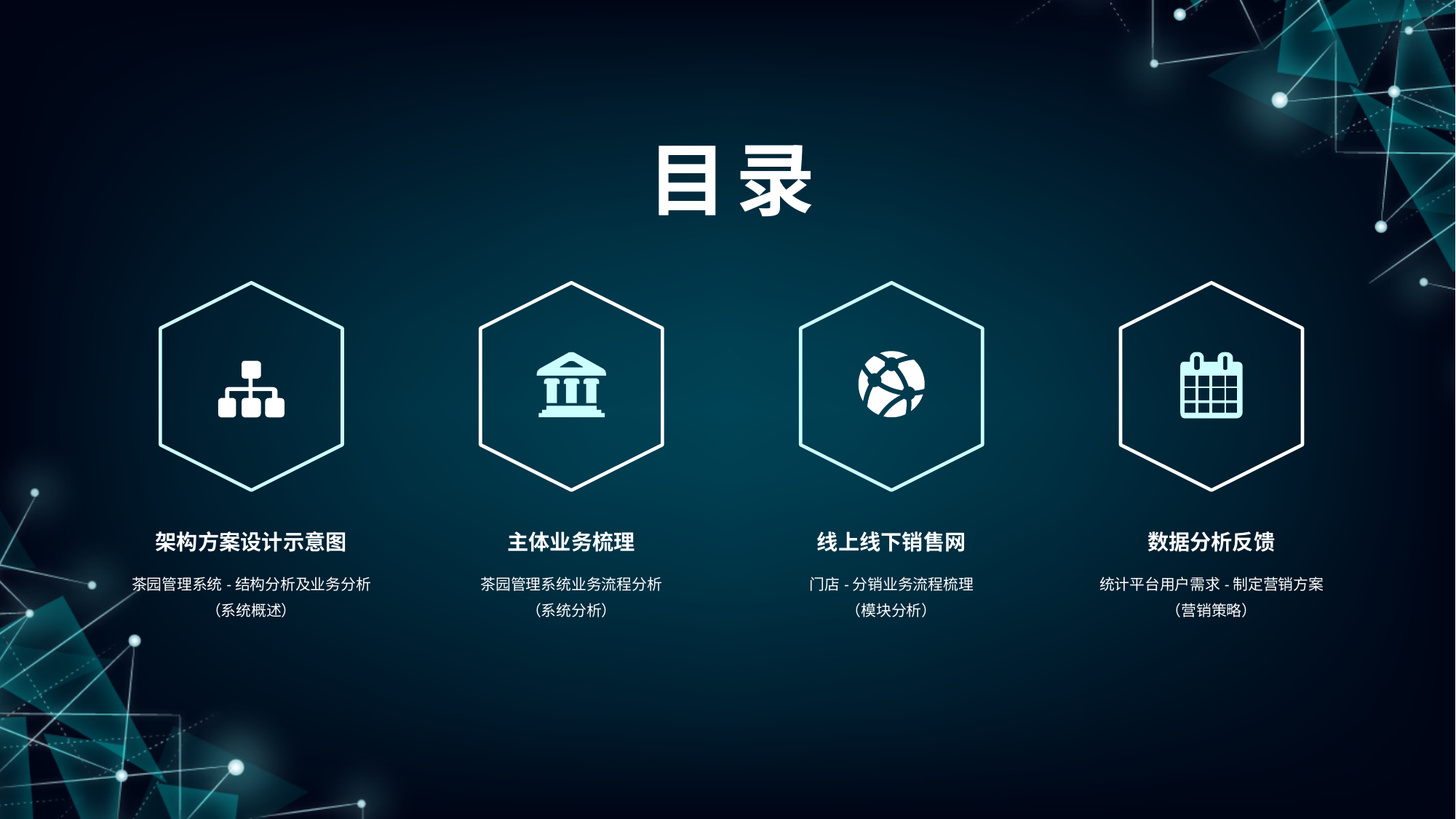

目录

数据分析反馈
统计平台用户需求-制定营销方案
（营销策略）
主体业务梳理
茶园管理系统业务流程分析
（系统分析）
架构方案设计示意图
茶园管理系统-结构分析及业务分析
（系统概述）
线上线下销售网
门店-分销业务流程梳理
（模块分析）